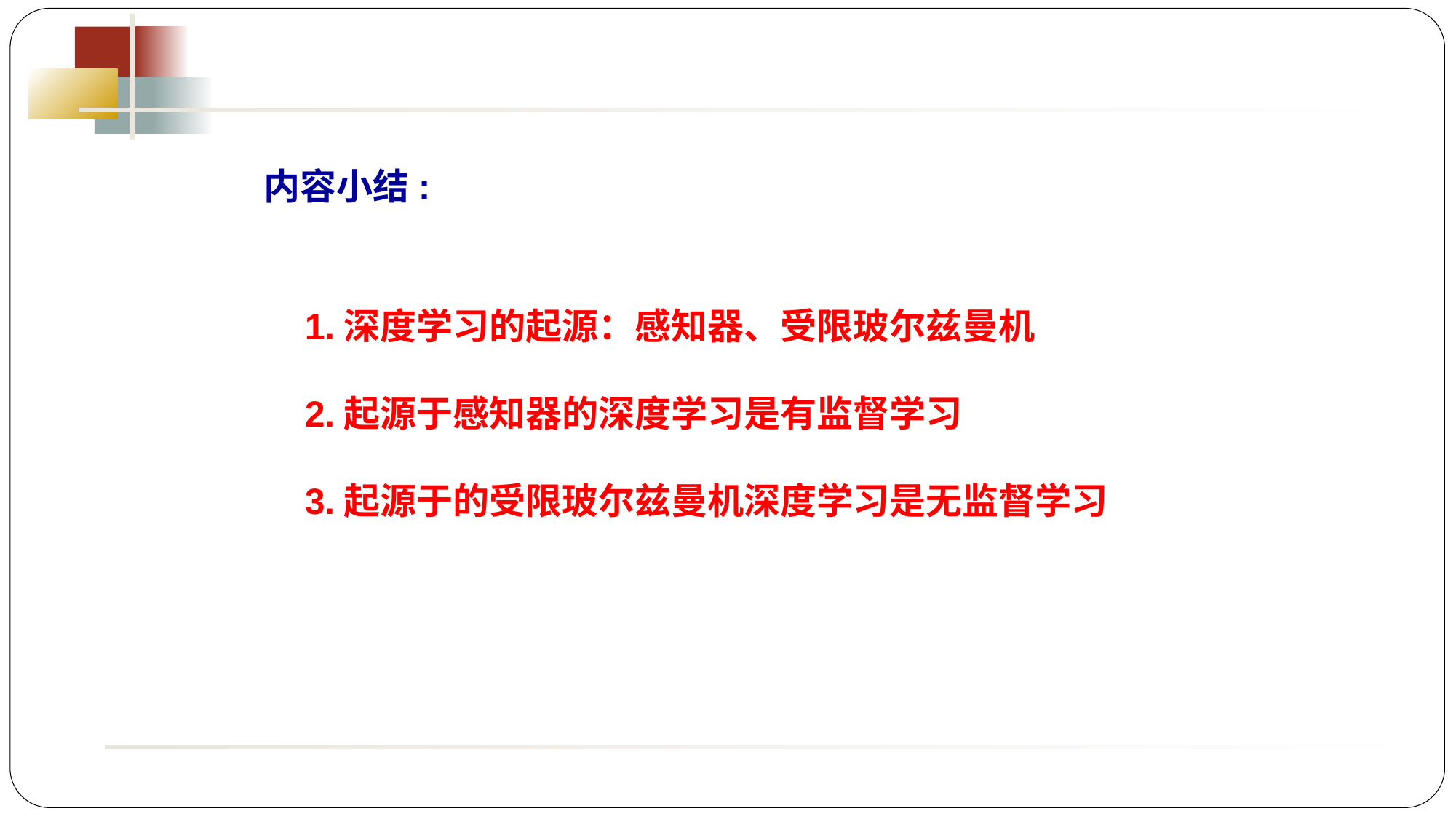

内容小结:

    1.深度学习的起源：感知器、受限玻尔兹曼机
    2.起源于感知器的深度学习是有监督学习
    3.起源于的受限玻尔兹曼机深度学习是无监督学习